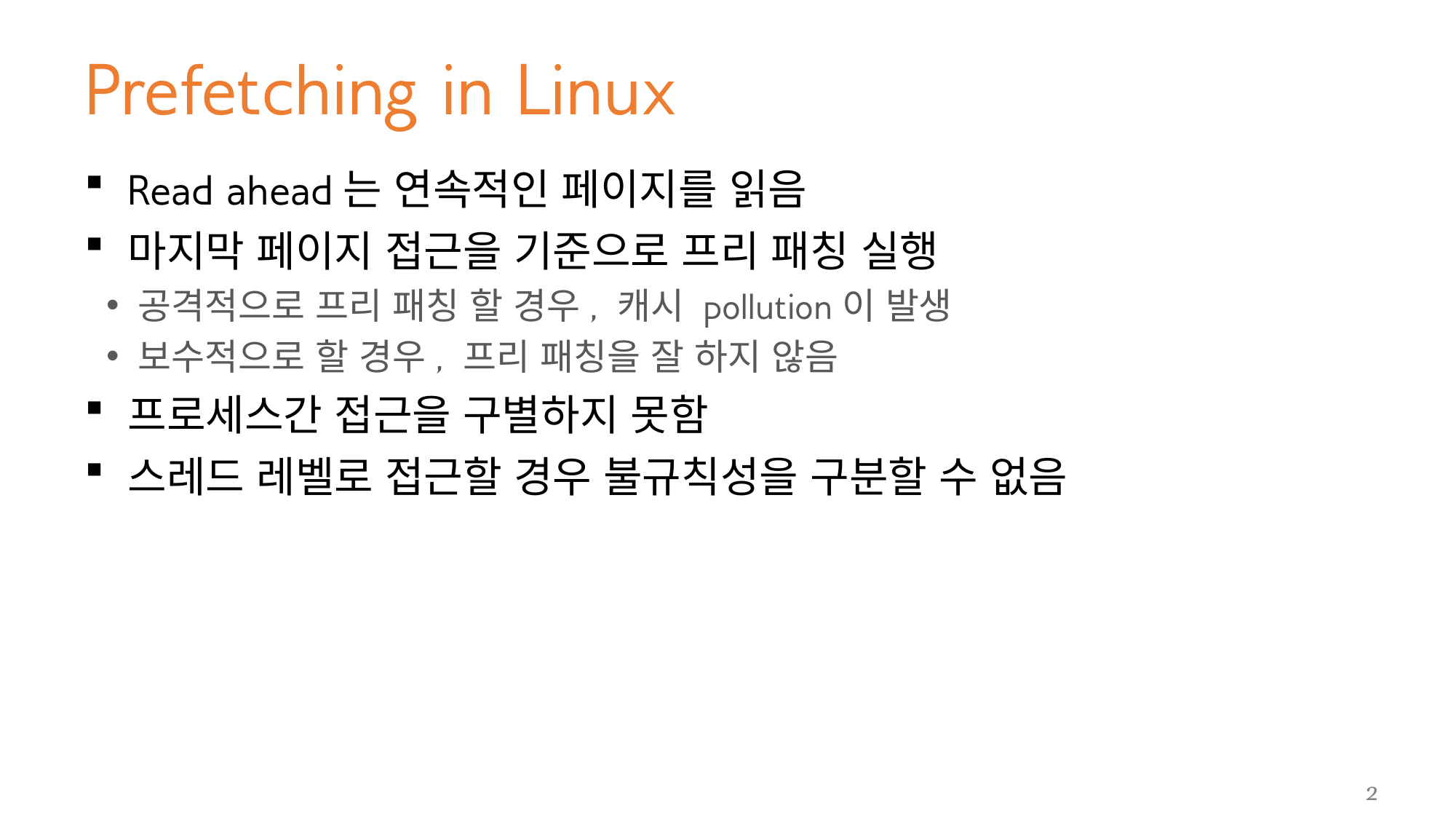

# Prefetching in Linux
Read ahead는 연속적인 페이지를 읽음
마지막 페이지 접근을 기준으로 프리 패칭 실행
공격적으로 프리 패칭 할 경우, 캐시 pollution이 발생
보수적으로 할 경우, 프리 패칭을 잘 하지 않음
프로세스간 접근을 구별하지 못함
스레드 레벨로 접근할 경우 불규칙성을 구분할 수 없음